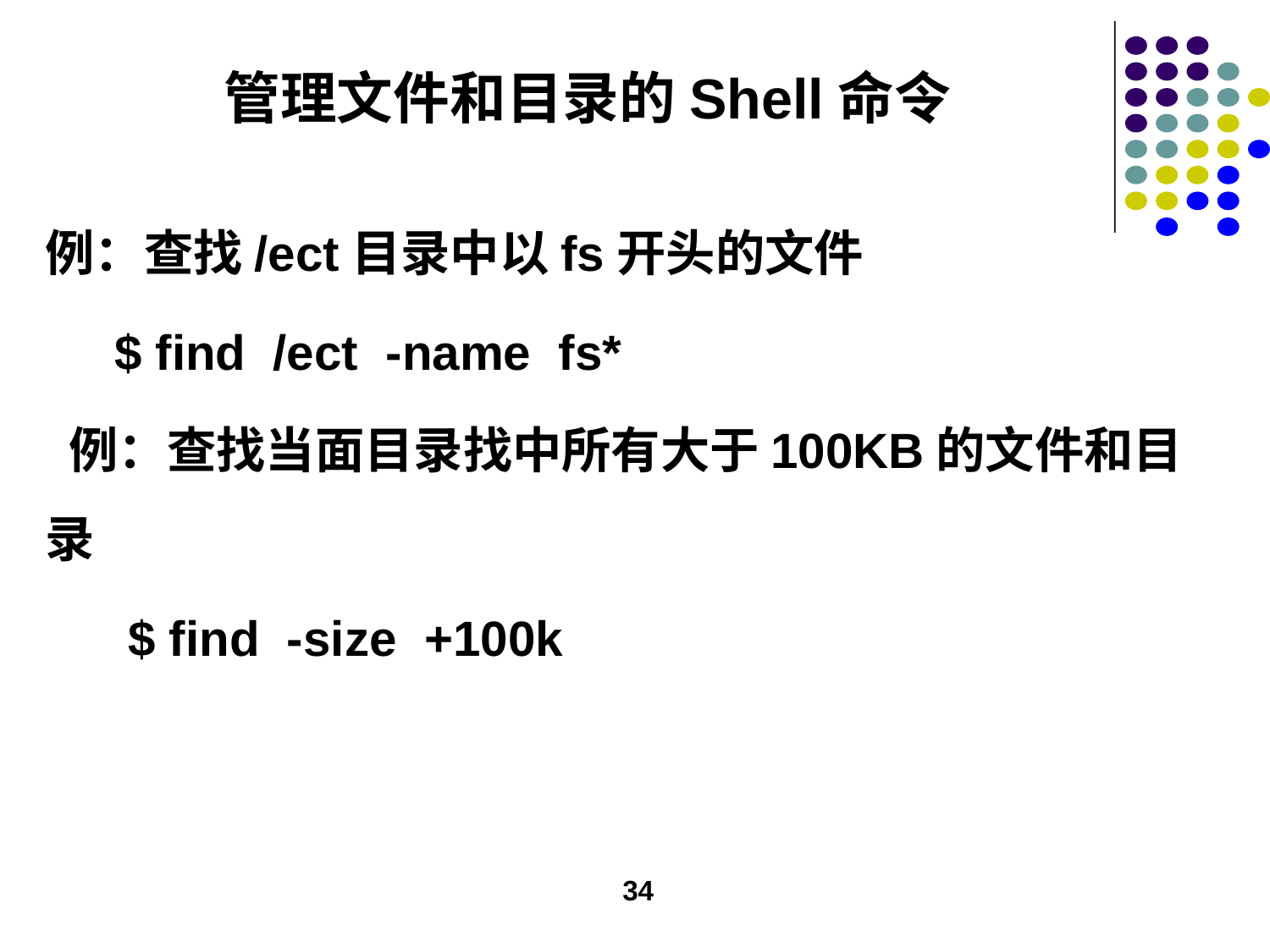

# 管理文件和目录的Shell命令
例：查找/ect目录中以fs开头的文件
     $ find  /ect  -name  fs*
 例：查找当面目录找中所有大于100KB的文件和目录
      $ find  -size  +100k
34